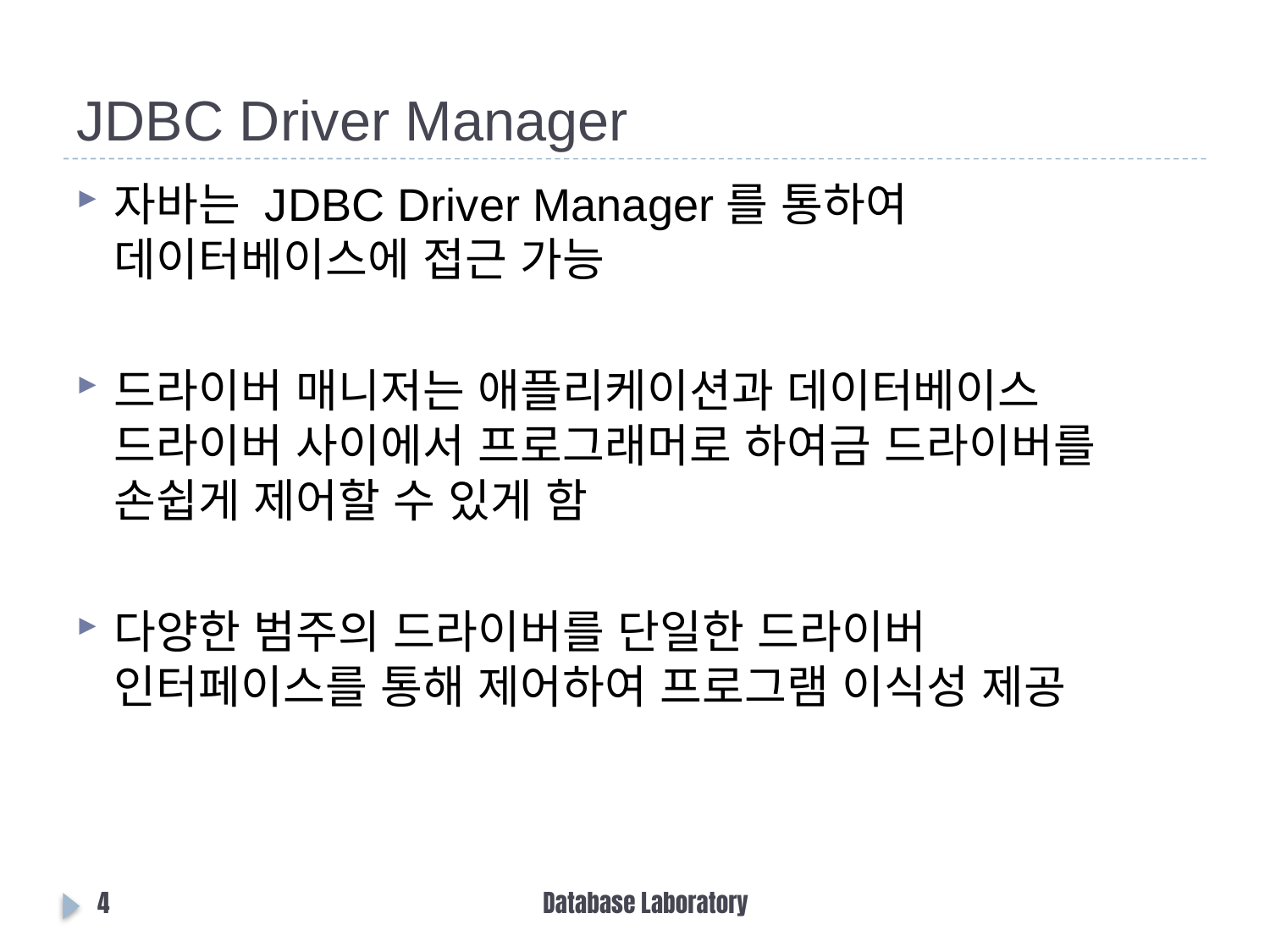

# JDBC Driver Manager
자바는 JDBC Driver Manager를 통하여 데이터베이스에 접근 가능

드라이버 매니저는 애플리케이션과 데이터베이스 드라이버 사이에서 프로그래머로 하여금 드라이버를 손쉽게 제어할 수 있게 함

다양한 범주의 드라이버를 단일한 드라이버 인터페이스를 통해 제어하여 프로그램 이식성 제공

4
Database Laboratory